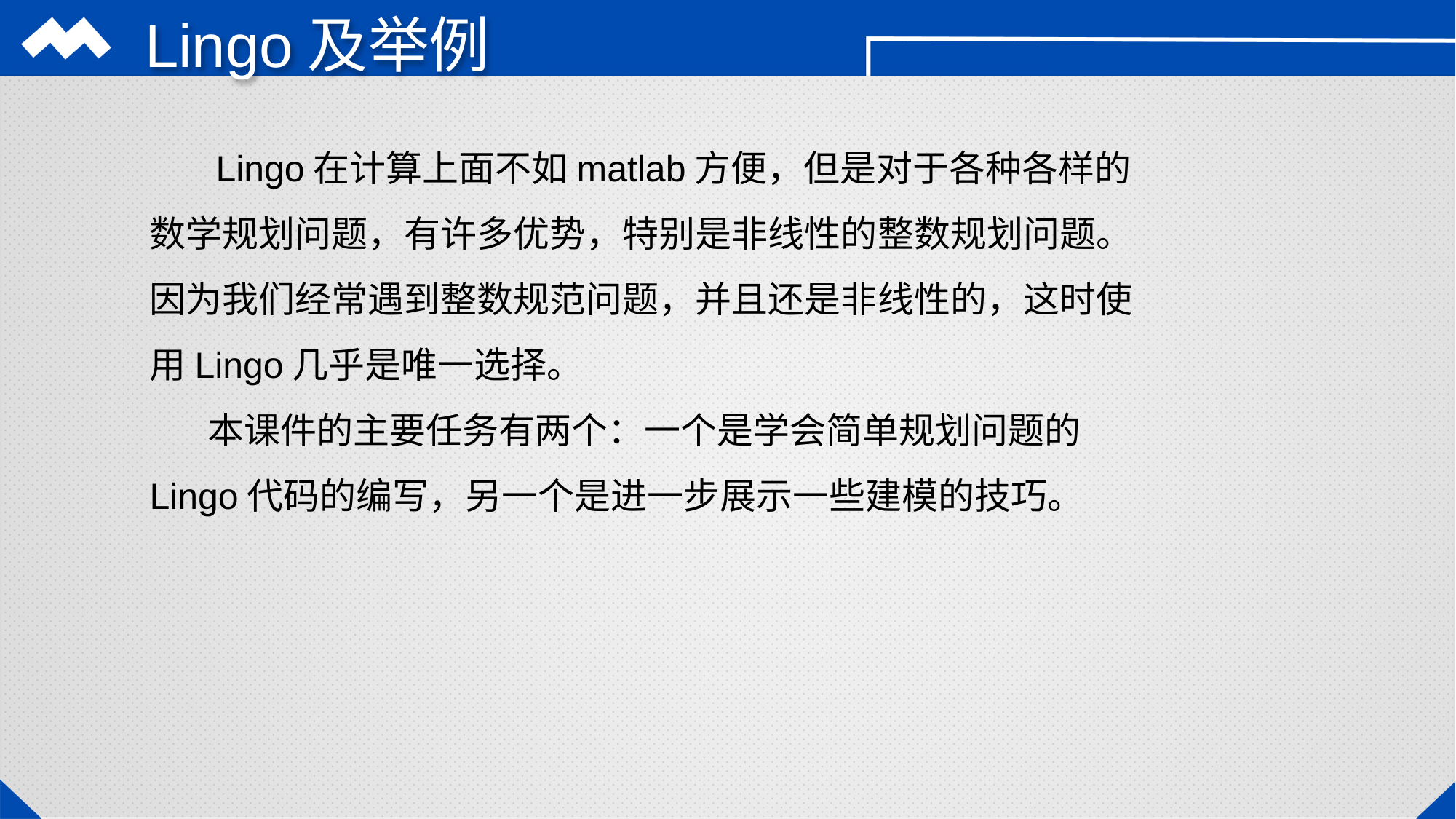

# Lingo及举例
        Lingo在计算上面不如matlab方便，但是对于各种各样的数学规划问题，有许多优势，特别是非线性的整数规划问题。因为我们经常遇到整数规范问题，并且还是非线性的，这时使用Lingo几乎是唯一选择。
      本课件的主要任务有两个：一个是学会简单规划问题的Lingo代码的编写，另一个是进一步展示一些建模的技巧。